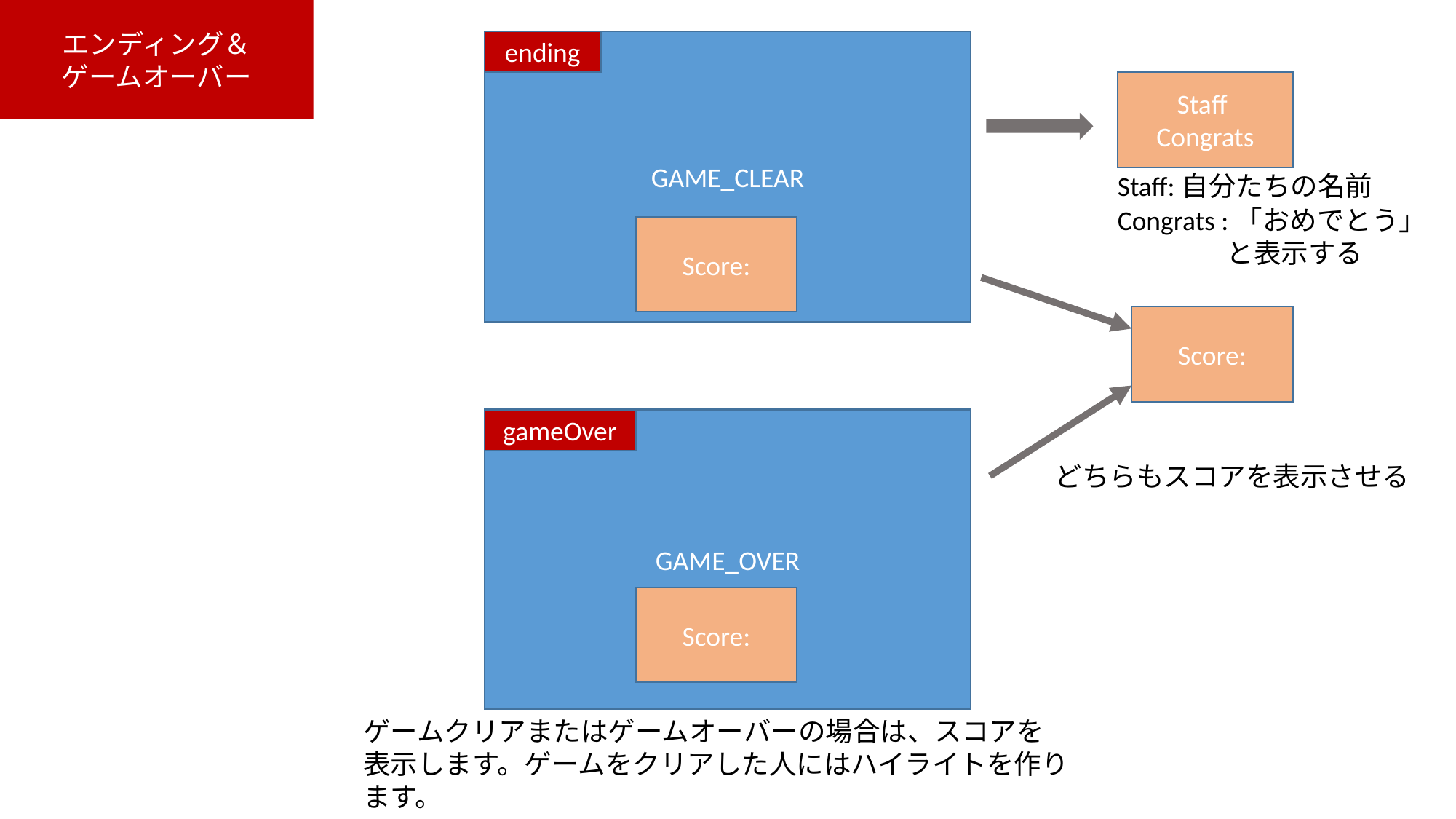

エンディング＆
ゲームオーバー
GAME_CLEAR
ending
Staff
Congrats

Staff:自分たちの名前
Congrats :「おめでとう」
	と表示する
Score:
Score:
gameOver
GAME_OVER
どちらもスコアを表示させる
Score:
ゲームクリアまたはゲームオーバーの場合は、スコアを表示します。ゲームをクリアした人にはハイライトを作ります。